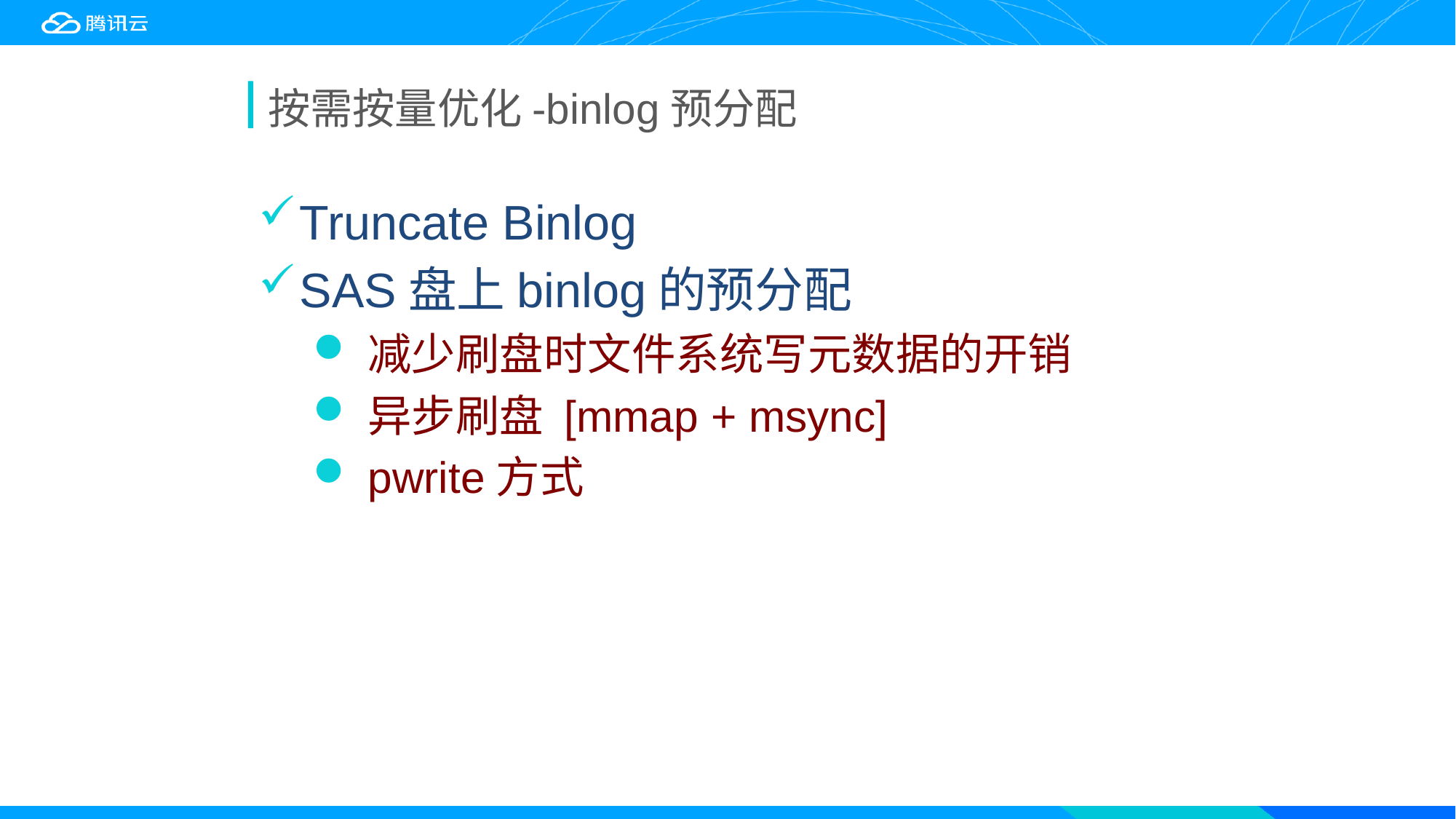

按需按量优化-binlog预分配

Truncate Binlog
SAS盘上binlog的预分配
减少刷盘时文件系统写元数据的开销
异步刷盘 [mmap + msync]
pwrite方式